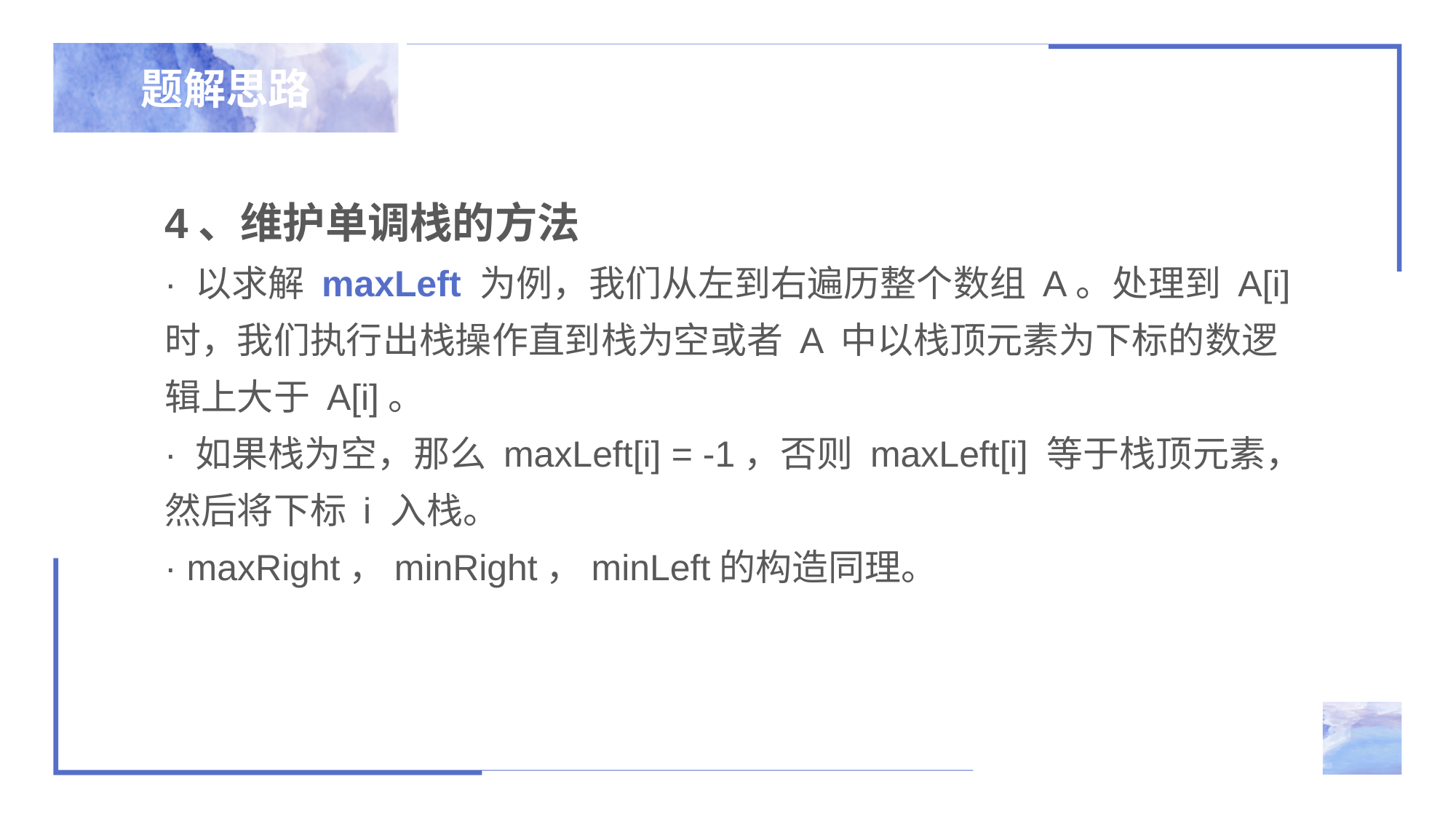

题解思路

4、维护单调栈的方法
· 以求解 maxLeft 为例，我们从左到右遍历整个数组 A。处理到 A[i] 时，我们执行出栈操作直到栈为空或者 A 中以栈顶元素为下标的数逻辑上大于 A[i]。
· 如果栈为空，那么 maxLeft[i] = -1，否则 maxLeft[i] 等于栈顶元素，然后将下标 i 入栈。
· maxRight，minRight，minLeft的构造同理。